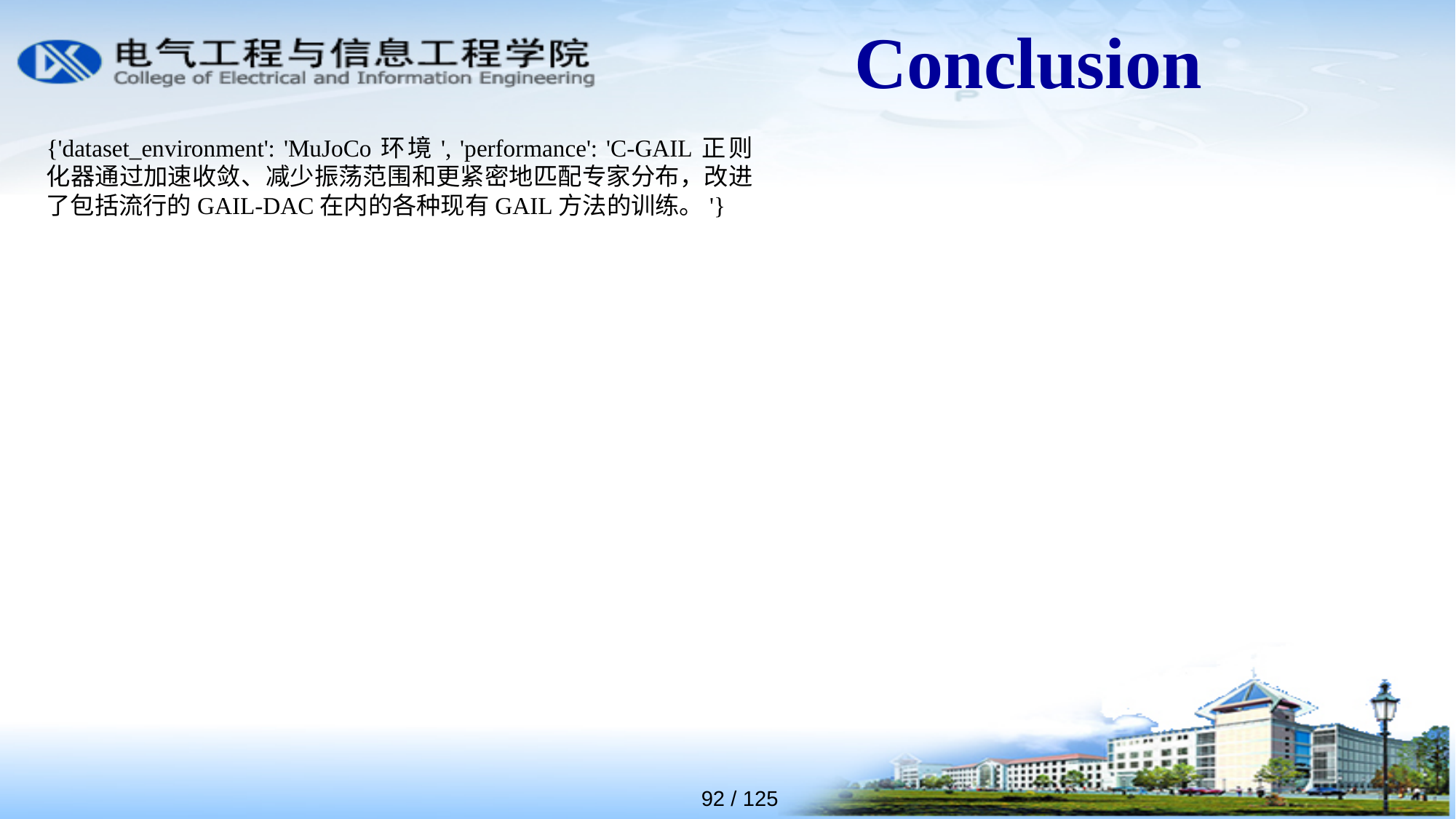

Conclusion
{'dataset_environment': 'MuJoCo环境', 'performance': 'C-GAIL正则化器通过加速收敛、减少振荡范围和更紧密地匹配专家分布，改进了包括流行的GAIL-DAC在内的各种现有GAIL方法的训练。'}
92 / 125